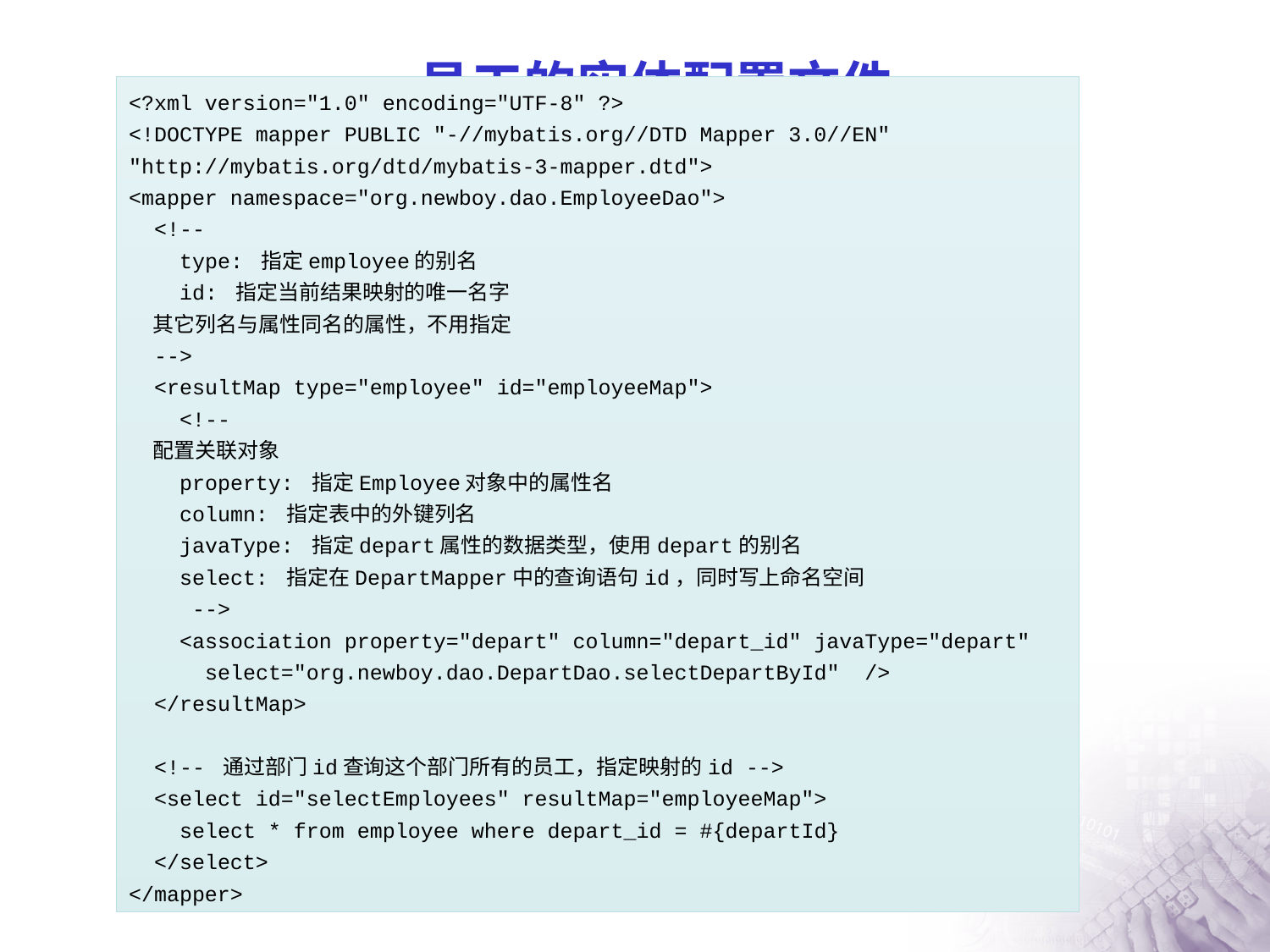

# 员工的实体配置文件
<?xml version="1.0" encoding="UTF-8" ?>
<!DOCTYPE mapper PUBLIC "-//mybatis.org//DTD Mapper 3.0//EN"
"http://mybatis.org/dtd/mybatis-3-mapper.dtd">
<mapper namespace="org.newboy.dao.EmployeeDao">
  <!--
    type: 指定employee的别名
    id: 指定当前结果映射的唯一名字
    其它列名与属性同名的属性，不用指定
  -->
  <resultMap type="employee" id="employeeMap">
    <!--
    配置关联对象
    property: 指定Employee对象中的属性名
    column: 指定表中的外键列名
    javaType: 指定depart属性的数据类型，使用depart的别名
    select: 指定在DepartMapper中的查询语句id，同时写上命名空间
     -->
    <association property="depart" column="depart_id" javaType="depart"
      select="org.newboy.dao.DepartDao.selectDepartById"  />
  </resultMap>

  <!-- 通过部门id查询这个部门所有的员工，指定映射的id -->
  <select id="selectEmployees" resultMap="employeeMap">
    select * from employee where depart_id = #{departId}
  </select>
</mapper>